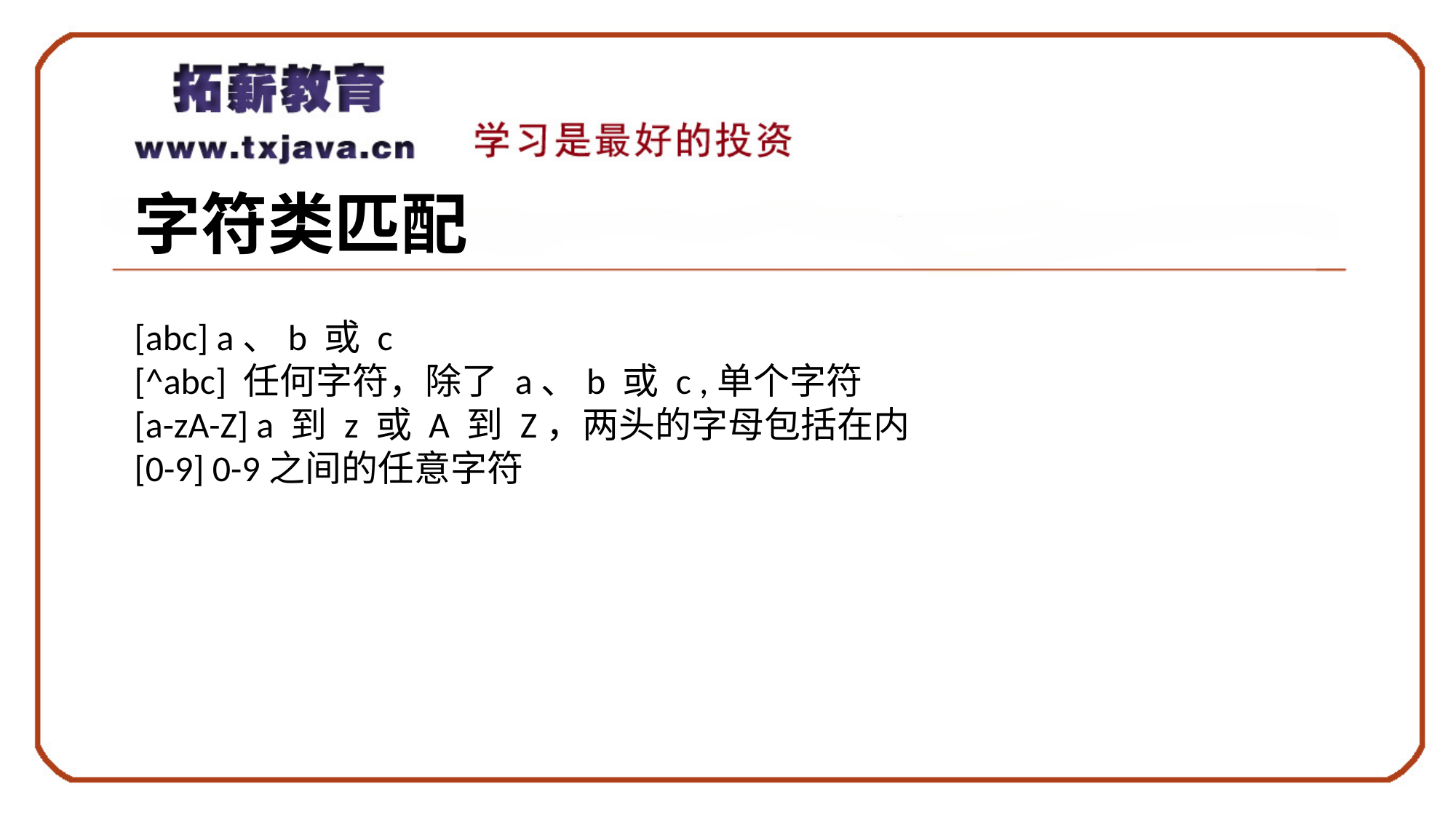

# 字符类匹配
[abc] a、b 或 c
[^abc] 任何字符，除了 a、b 或 c ,单个字符
[a-zA-Z] a 到 z 或 A 到 Z，两头的字母包括在内
[0-9] 0-9之间的任意字符